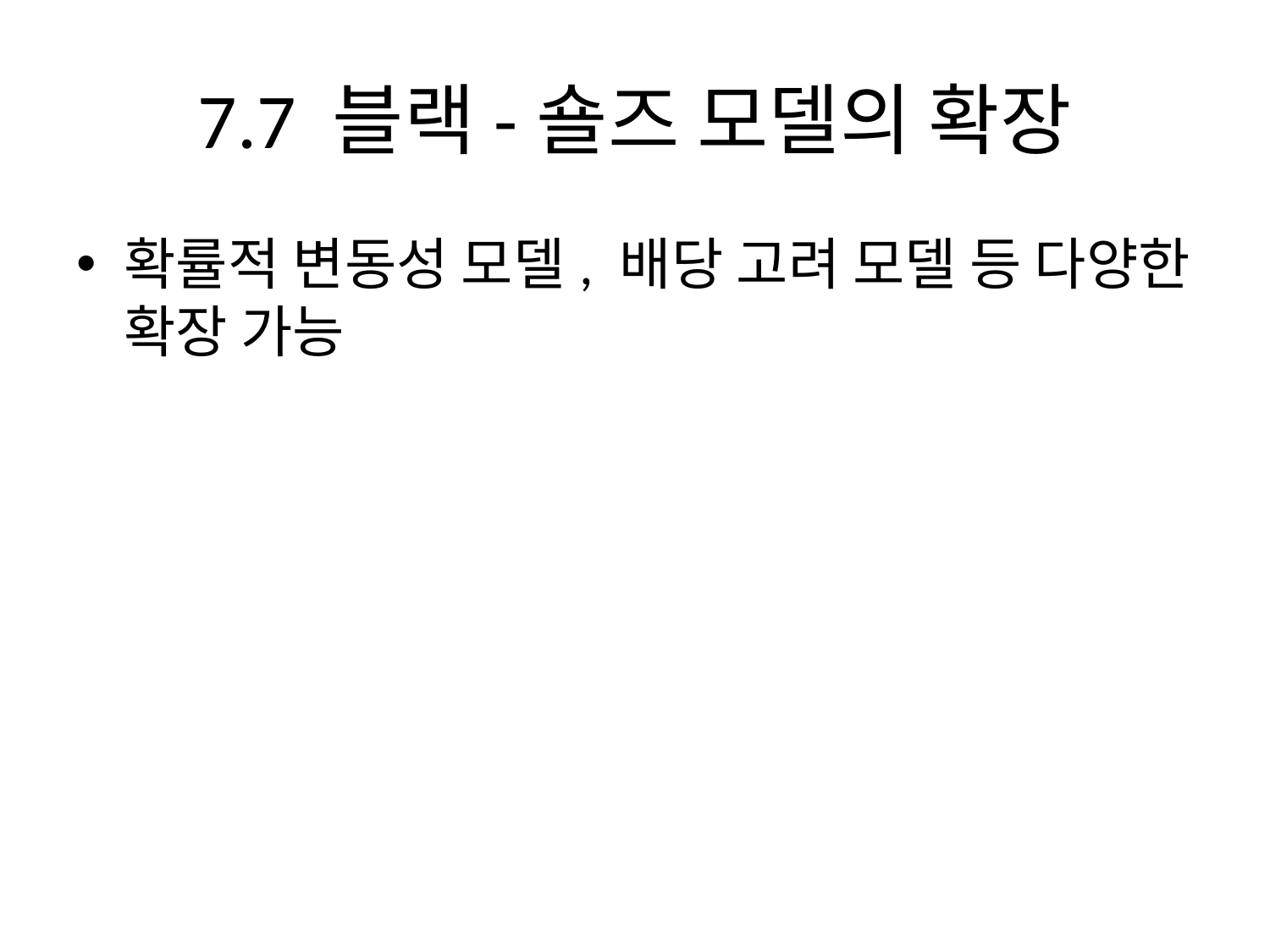

# 7.7 블랙-숄즈 모델의 확장
확률적 변동성 모델, 배당 고려 모델 등 다양한 확장 가능